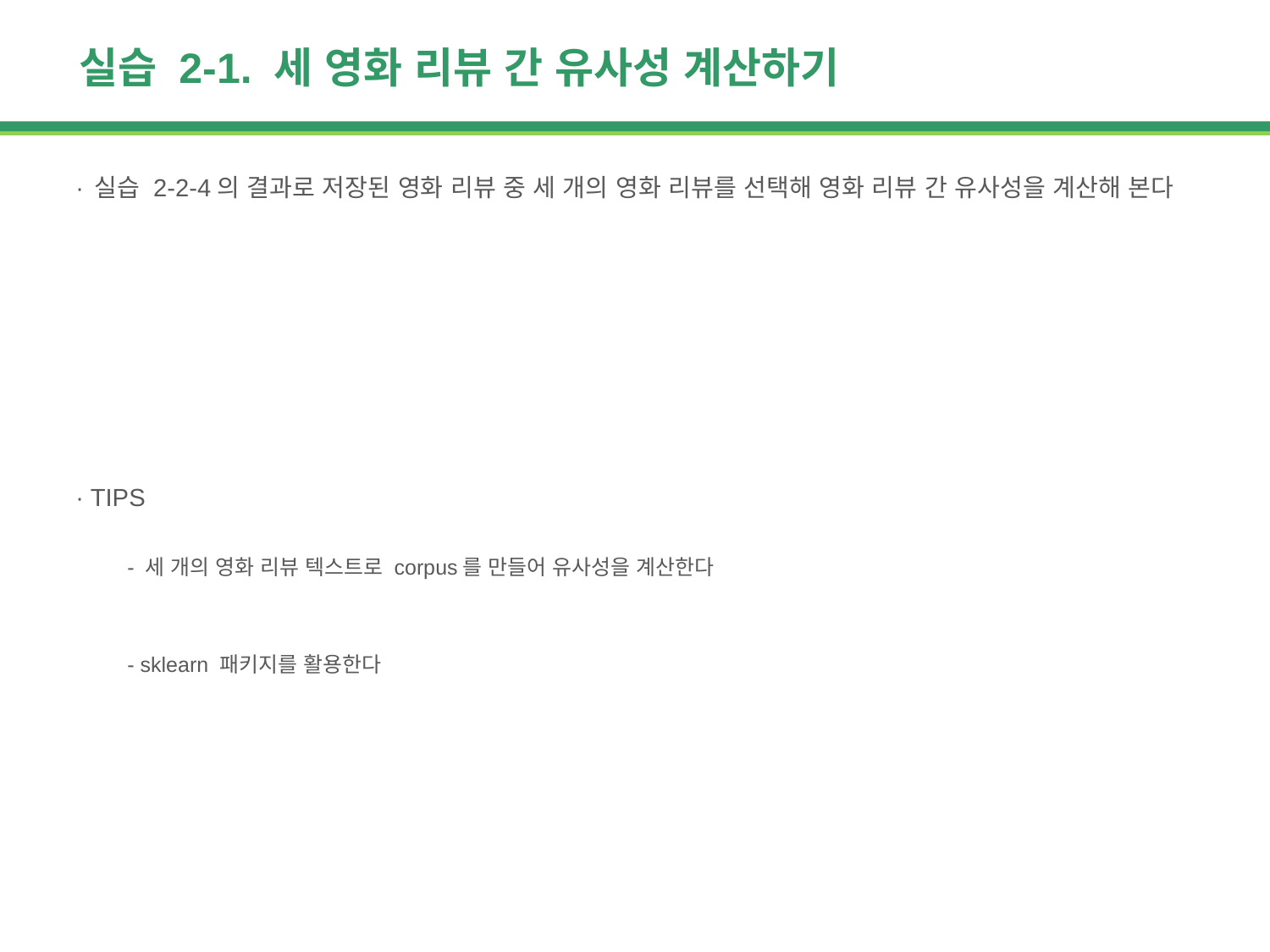

실습 2-1. 세 영화 리뷰 간 유사성 계산하기

∙ 실습 2-2-4의 결과로 저장된 영화 리뷰 중 세 개의 영화 리뷰를 선택해 영화 리뷰 간 유사성을 계산해 본다
∙ TIPS
- 세 개의 영화 리뷰 텍스트로 corpus를 만들어 유사성을 계산한다
- sklearn 패키지를 활용한다